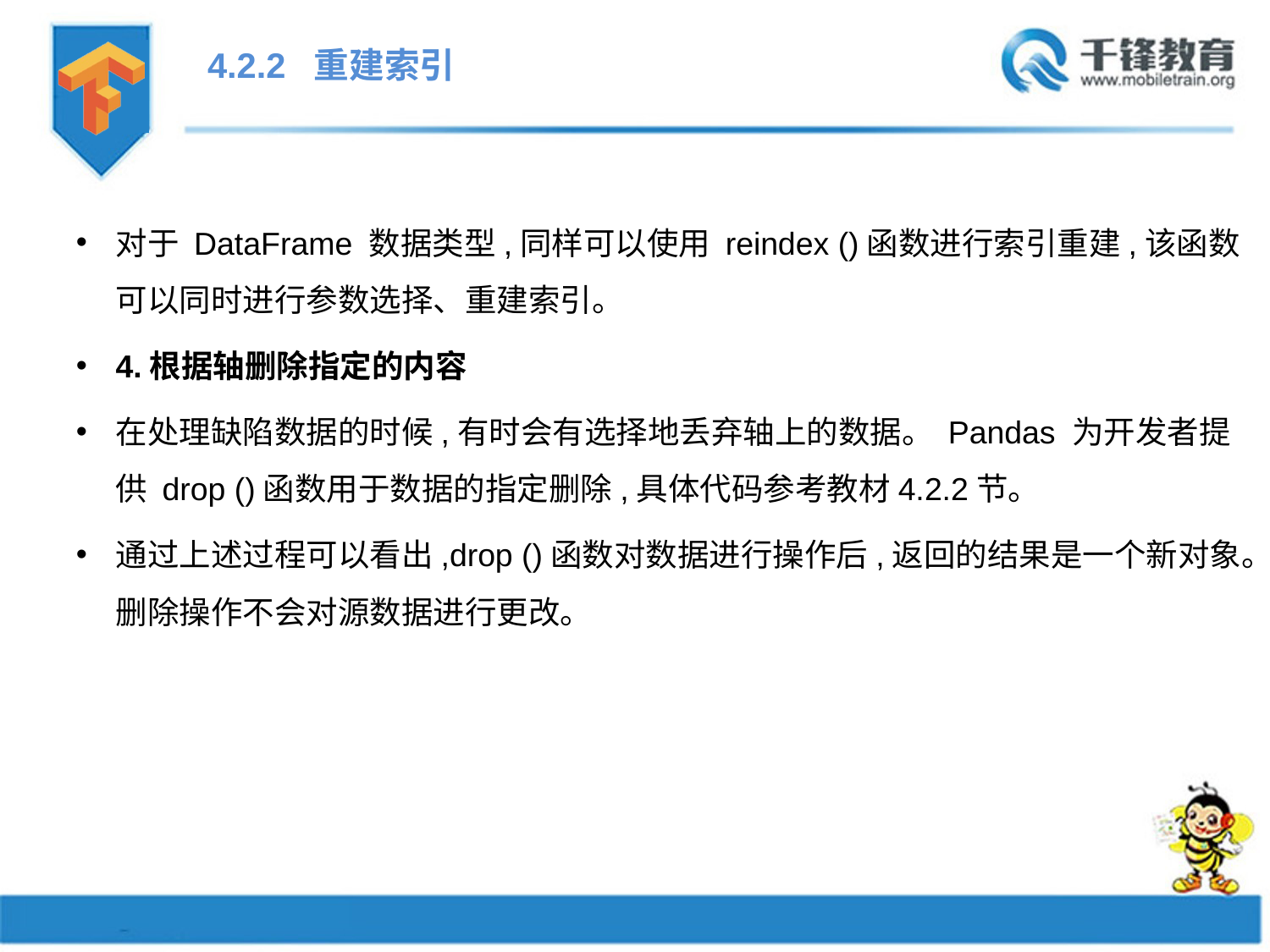

4.2.2  重建索引
对于 DataFrame 数据类型,同样可以使用 reindex ()函数进行索引重建,该函数可以同时进行参数选择、重建索引。
4.根据轴删除指定的内容
在处理缺陷数据的时候,有时会有选择地丢弃轴上的数据。 Pandas 为开发者提供 drop ()函数用于数据的指定删除,具体代码参考教材4.2.2节。
通过上述过程可以看出,drop ()函数对数据进行操作后,返回的结果是一个新对象。删除操作不会对源数据进行更改。